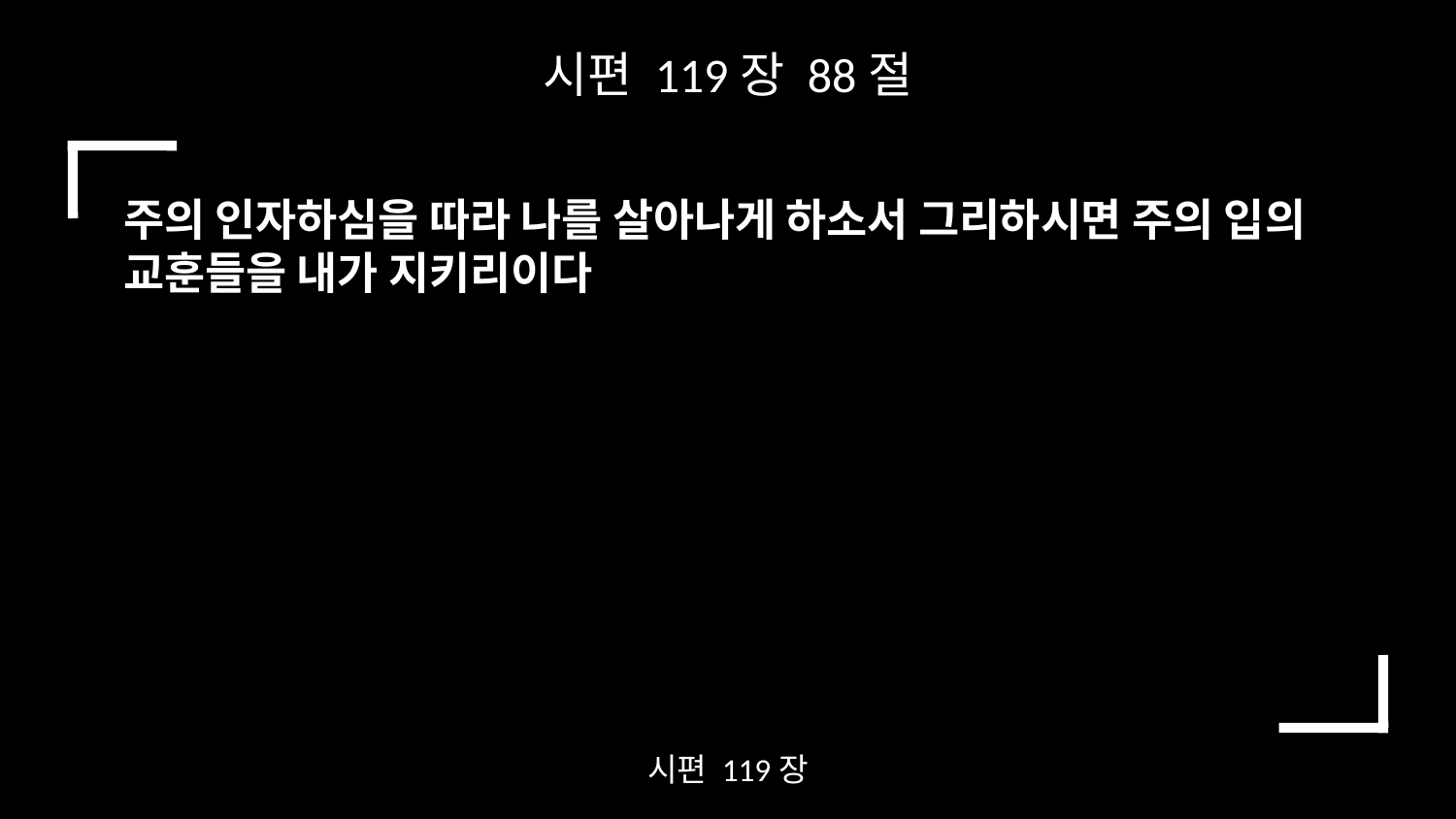

시편 119장 88절

주의 인자하심을 따라 나를 살아나게 하소서 그리하시면 주의 입의 교훈들을 내가 지키리이다

시편 119장